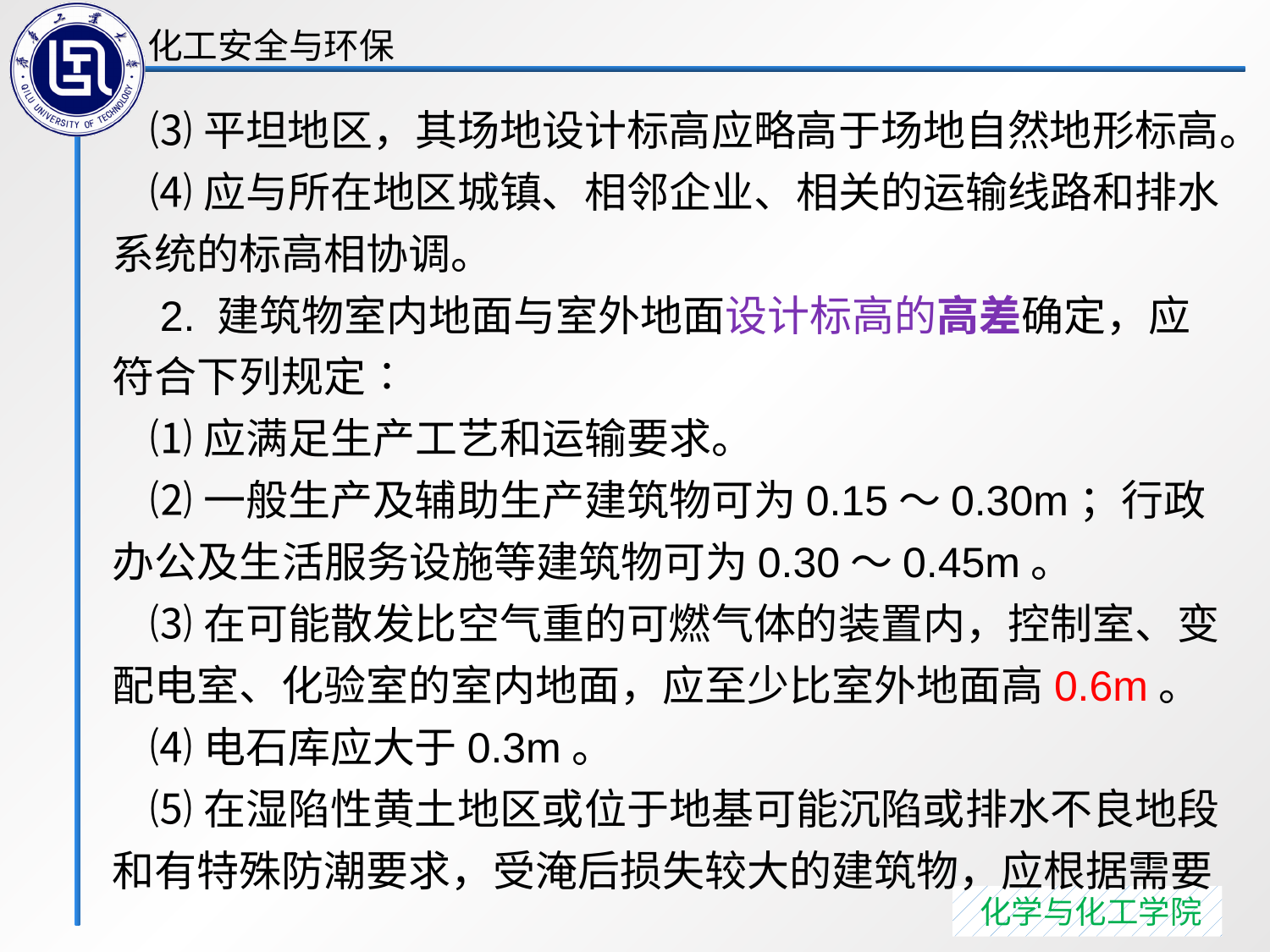

⑶平坦地区，其场地设计标高应略高于场地自然地形标高。
    ⑷应与所在地区城镇、相邻企业、相关的运输线路和排水系统的标高相协调。
    2. 建筑物室内地面与室外地面设计标高的高差确定，应符合下列规定∶
    ⑴应满足生产工艺和运输要求。
    ⑵一般生产及辅助生产建筑物可为0.15～0.30m；行政办公及生活服务设施等建筑物可为0.30～0.45m。
    ⑶在可能散发比空气重的可燃气体的装置内，控制室、变配电室、化验室的室内地面，应至少比室外地面高0.6m。
    ⑷电石库应大于0.3m。
    ⑸在湿陷性黄土地区或位于地基可能沉陷或排水不良地段和有特殊防潮要求，受淹后损失较大的建筑物，应根据需要